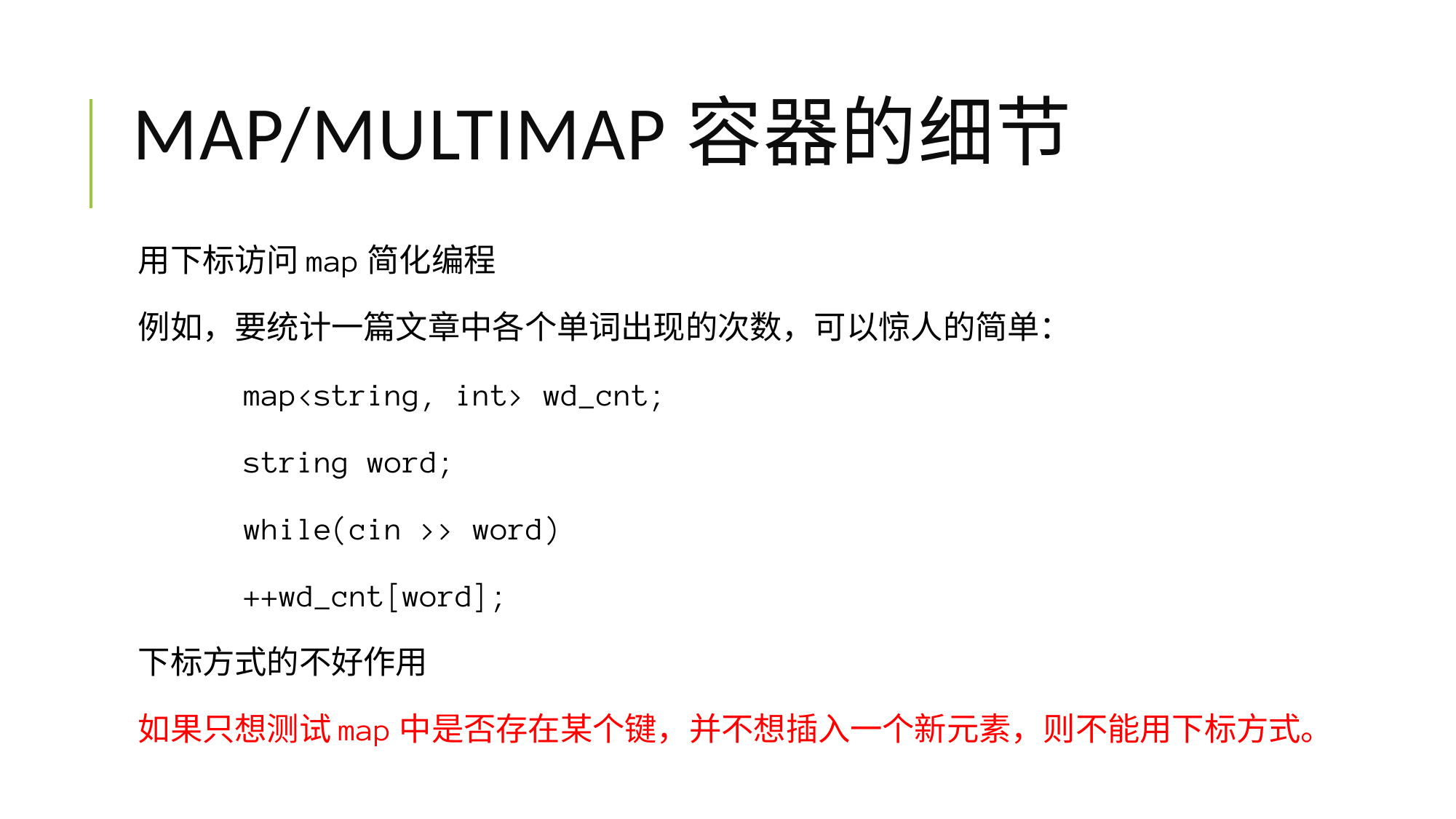

# map/multimap容器的细节
用下标访问map简化编程
例如，要统计一篇文章中各个单词出现的次数，可以惊人的简单：
	map<string, int> wd_cnt;
	string word;
	while(cin >> word)
		++wd_cnt[word];
下标方式的不好作用
如果只想测试map中是否存在某个键，并不想插入一个新元素，则不能用下标方式。